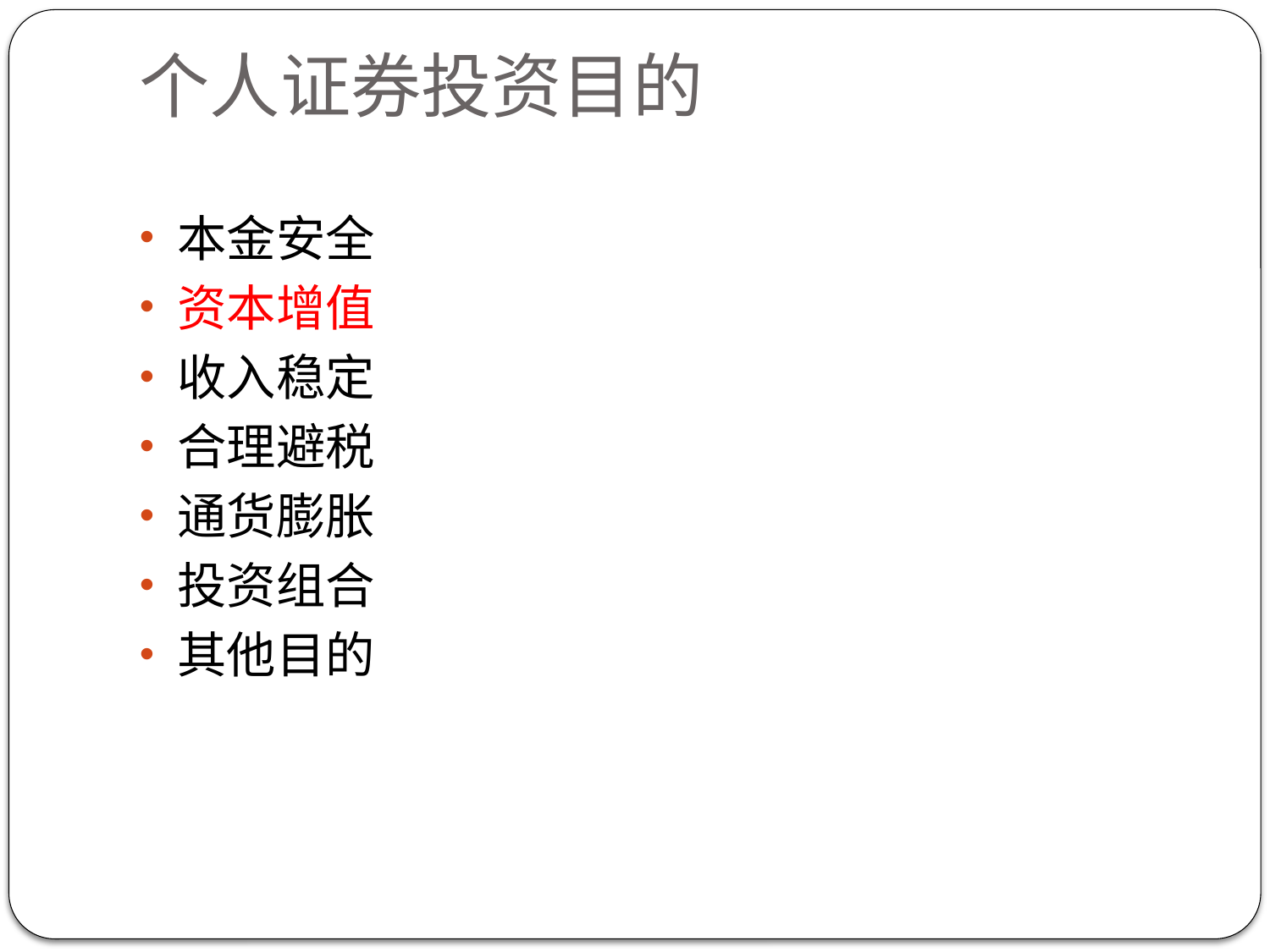

# 个人证券投资目的
本金安全
资本增值
收入稳定
合理避税
通货膨胀
投资组合
其他目的
6